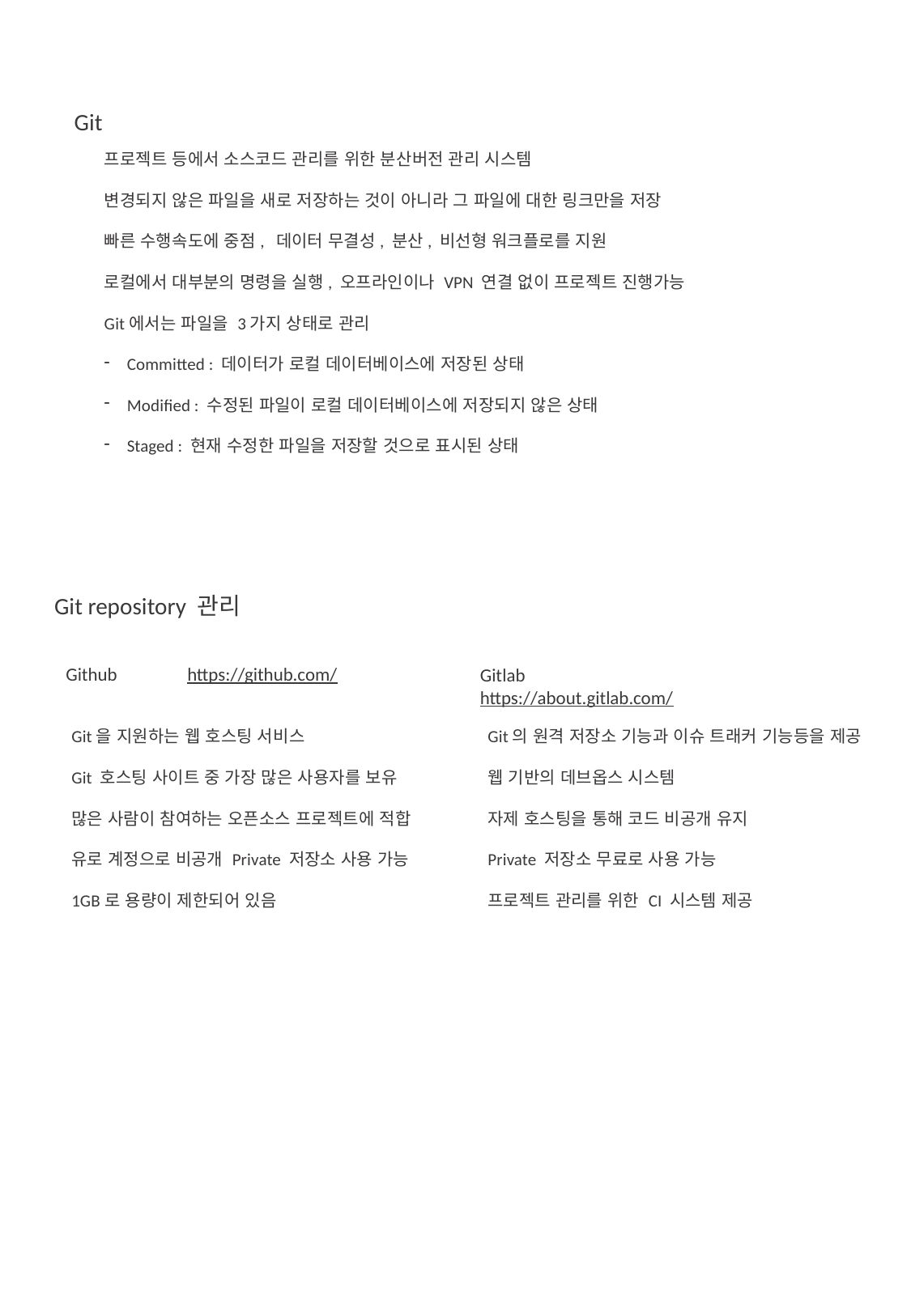

Git
프로젝트 등에서 소스코드 관리를 위한 분산버전 관리 시스템

변경되지 않은 파일을 새로 저장하는 것이 아니라 그 파일에 대한 링크만을 저장

빠른 수행속도에 중점,  데이터 무결성, 분산, 비선형 워크플로를 지원

로컬에서 대부분의 명령을 실행, 오프라인이나 VPN 연결 없이 프로젝트 진행가능

Git에서는 파일을 3가지 상태로 관리

Committed : 데이터가 로컬 데이터베이스에 저장된 상태

Modified : 수정된 파일이 로컬 데이터베이스에 저장되지 않은 상태

Staged : 현재 수정한 파일을 저장할 것으로 표시된 상태
Git repository 관리
Github	https://github.com/
Git을 지원하는 웹 호스팅 서비스

Git 호스팅 사이트 중 가장 많은 사용자를 보유

많은 사람이 참여하는 오픈소스 프로젝트에 적합

유로 계정으로 비공개 Private 저장소 사용 가능

1GB로 용량이 제한되어 있음
Gitlab	https://about.gitlab.com/
Git의 원격 저장소 기능과 이슈 트래커 기능등을 제공

웹 기반의 데브옵스 시스템

자제 호스팅을 통해 코드 비공개 유지

Private 저장소 무료로 사용 가능

프로젝트 관리를 위한 CI 시스템 제공